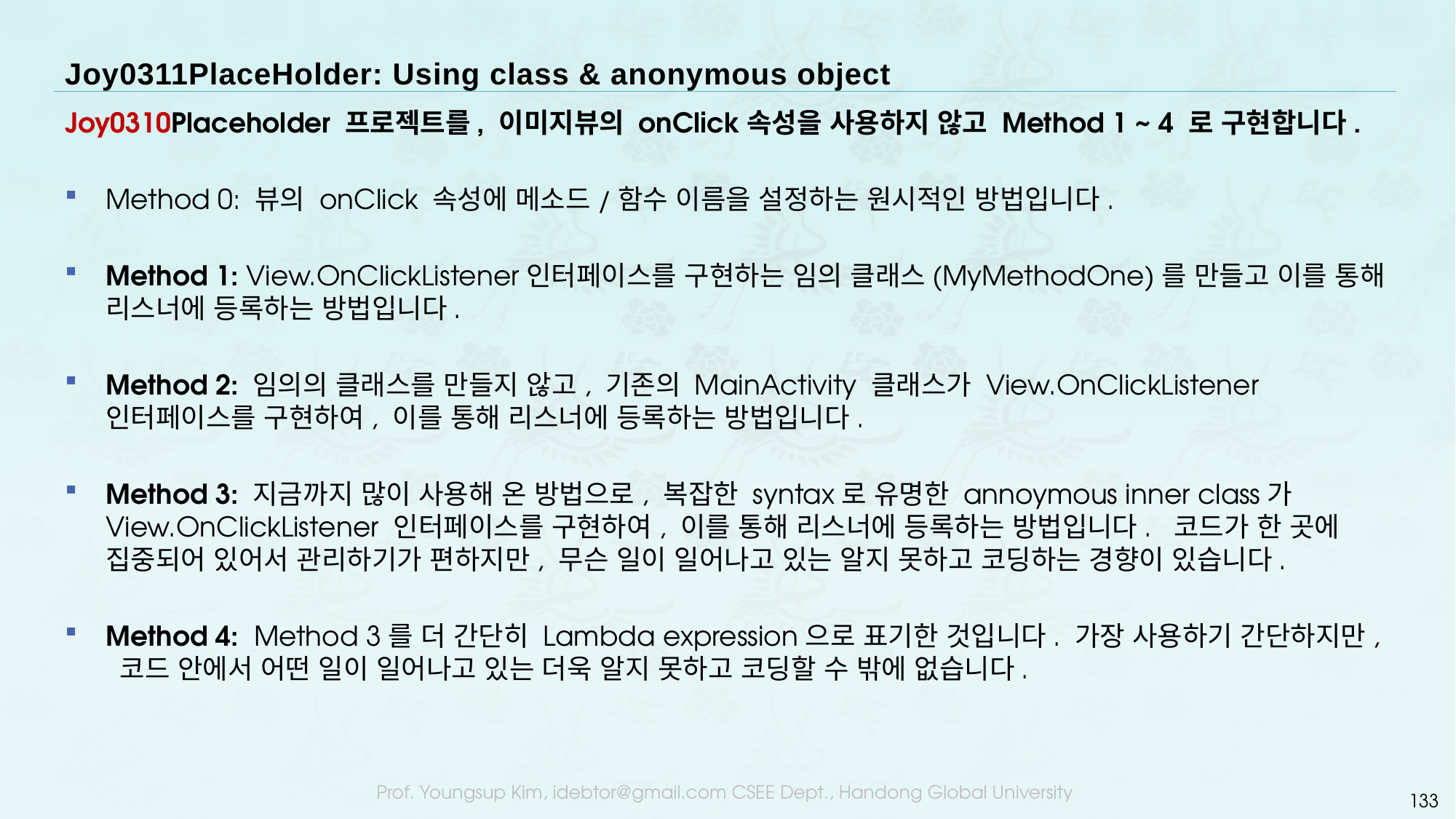

# Joy0311PlaceHolder: Using class & anonymous object
Joy0310Placeholder 프로젝트를, 이미지뷰의 onClick속성을 사용하지 않고 Method 1 ~ 4 로 구현합니다.

Method 0: 뷰의 onClick 속성에 메소드/함수 이름을 설정하는 원시적인 방법입니다.

Method 1: View.OnClickListener인터페이스를 구현하는 임의 클래스(MyMethodOne)를 만들고 이를 통해 리스너에 등록하는 방법입니다.

Method 2: 임의의 클래스를 만들지 않고, 기존의 MainActivity 클래스가 View.OnClickListener 인터페이스를 구현하여, 이를 통해 리스너에 등록하는 방법입니다.

Method 3: 지금까지 많이 사용해 온 방법으로, 복잡한 syntax로 유명한 annoymous inner class가  View.OnClickListener 인터페이스를 구현하여, 이를 통해 리스너에 등록하는 방법입니다.  코드가 한 곳에 집중되어 있어서 관리하기가 편하지만, 무슨 일이 일어나고 있는 알지 못하고 코딩하는 경향이 있습니다.

Method 4:  Method 3를 더 간단히 Lambda expression으로 표기한 것입니다. 가장 사용하기 간단하지만,  코드 안에서 어떤 일이 일어나고 있는 더욱 알지 못하고 코딩할 수 밖에 없습니다.

133